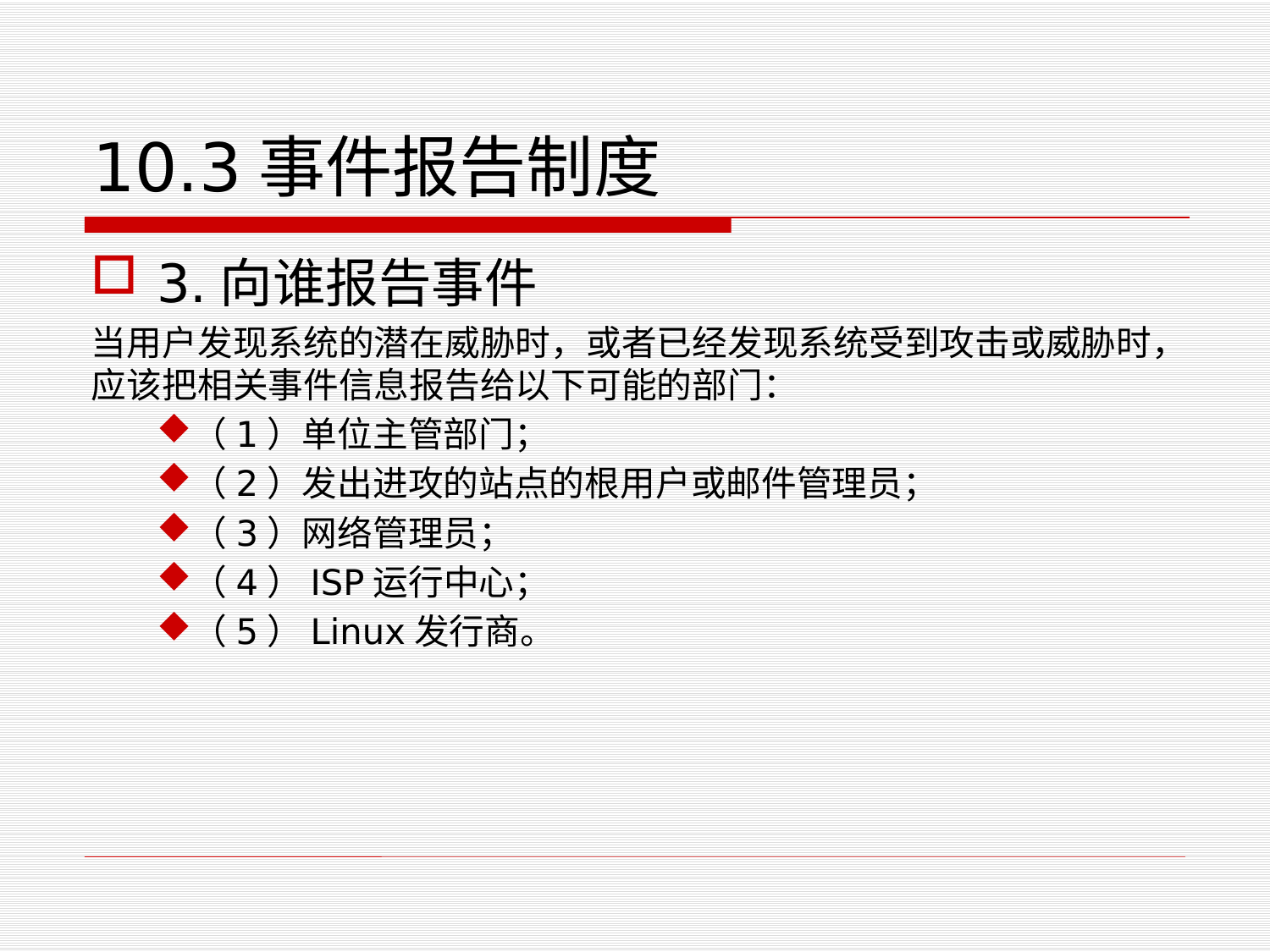

# 10.3事件报告制度
3.向谁报告事件
当用户发现系统的潜在威胁时，或者已经发现系统受到攻击或威胁时，应该把相关事件信息报告给以下可能的部门：
（1）单位主管部门；
（2）发出进攻的站点的根用户或邮件管理员；
（3）网络管理员；
（4）ISP运行中心；
（5）Linux发行商。